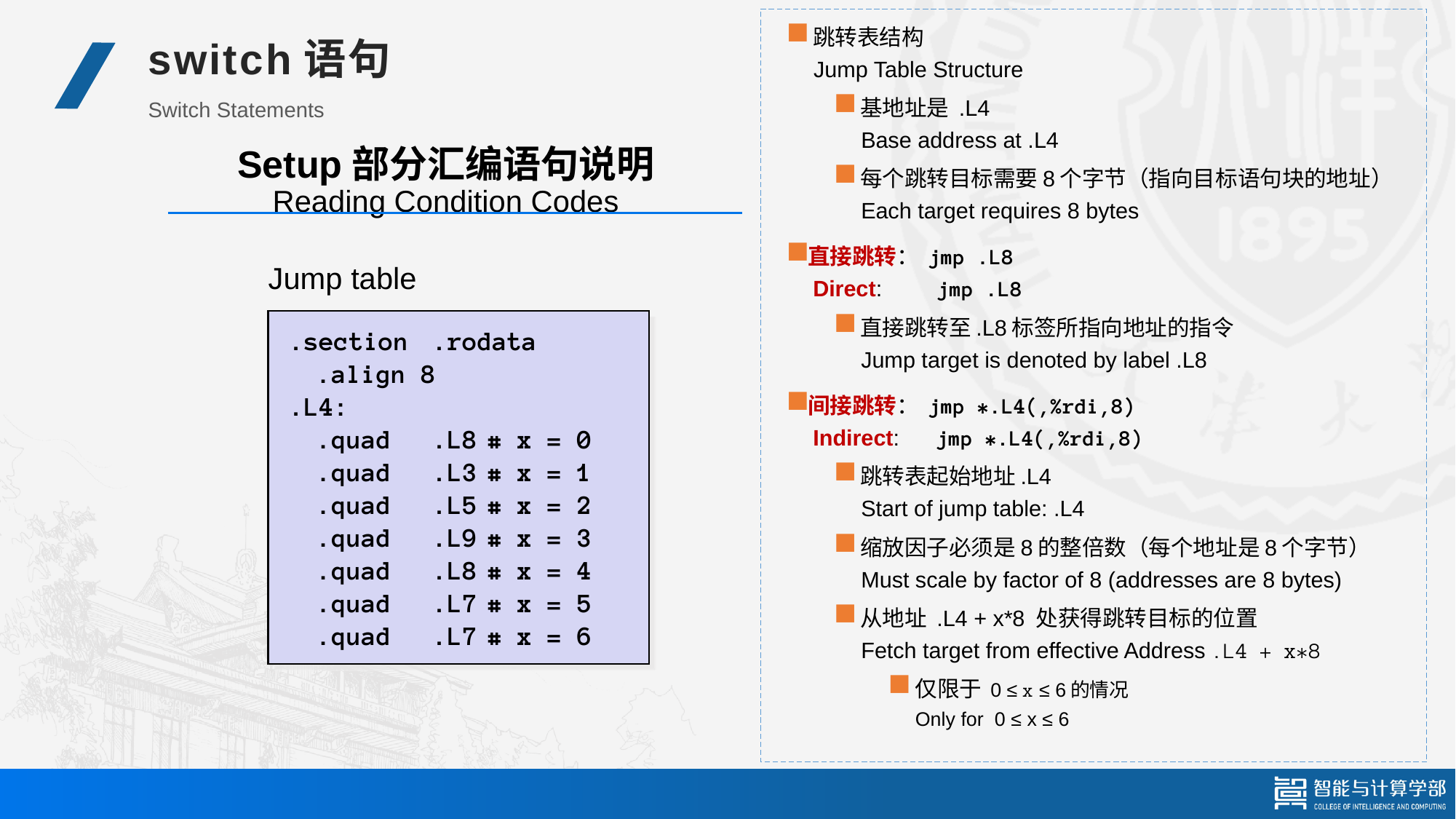

跳转表结构
Jump Table Structure
基地址是 .L4
Base address at .L4
每个跳转目标需要8个字节（指向目标语句块的地址）
Each target requires 8 bytes
直接跳转： jmp .L8
 Direct:        jmp .L8
直接跳转至.L8标签所指向地址的指令
Jump target is denoted by label .L8
间接跳转： jmp *.L4(,%rdi,8)
 Indirect:      jmp *.L4(,%rdi,8)
跳转表起始地址.L4
Start of jump table: .L4
缩放因子必须是8的整倍数（每个地址是8个字节）
Must scale by factor of 8 (addresses are 8 bytes)
从地址 .L4 + x*8 处获得跳转目标的位置
Fetch target from effective Address .L4 + x*8
仅限于 0 ≤ x ≤ 6的情况
Only for  0 ≤ x ≤ 6
switch语句

Switch Statements
Setup部分汇编语句说明
Reading Condition Codes
Jump table
.section	.rodata
	.align 8
.L4:
	.quad	.L8	# x = 0
	.quad	.L3	# x = 1
	.quad	.L5	# x = 2
	.quad	.L9	# x = 3
	.quad	.L8	# x = 4
	.quad	.L7	# x = 5
	.quad	.L7	# x = 6